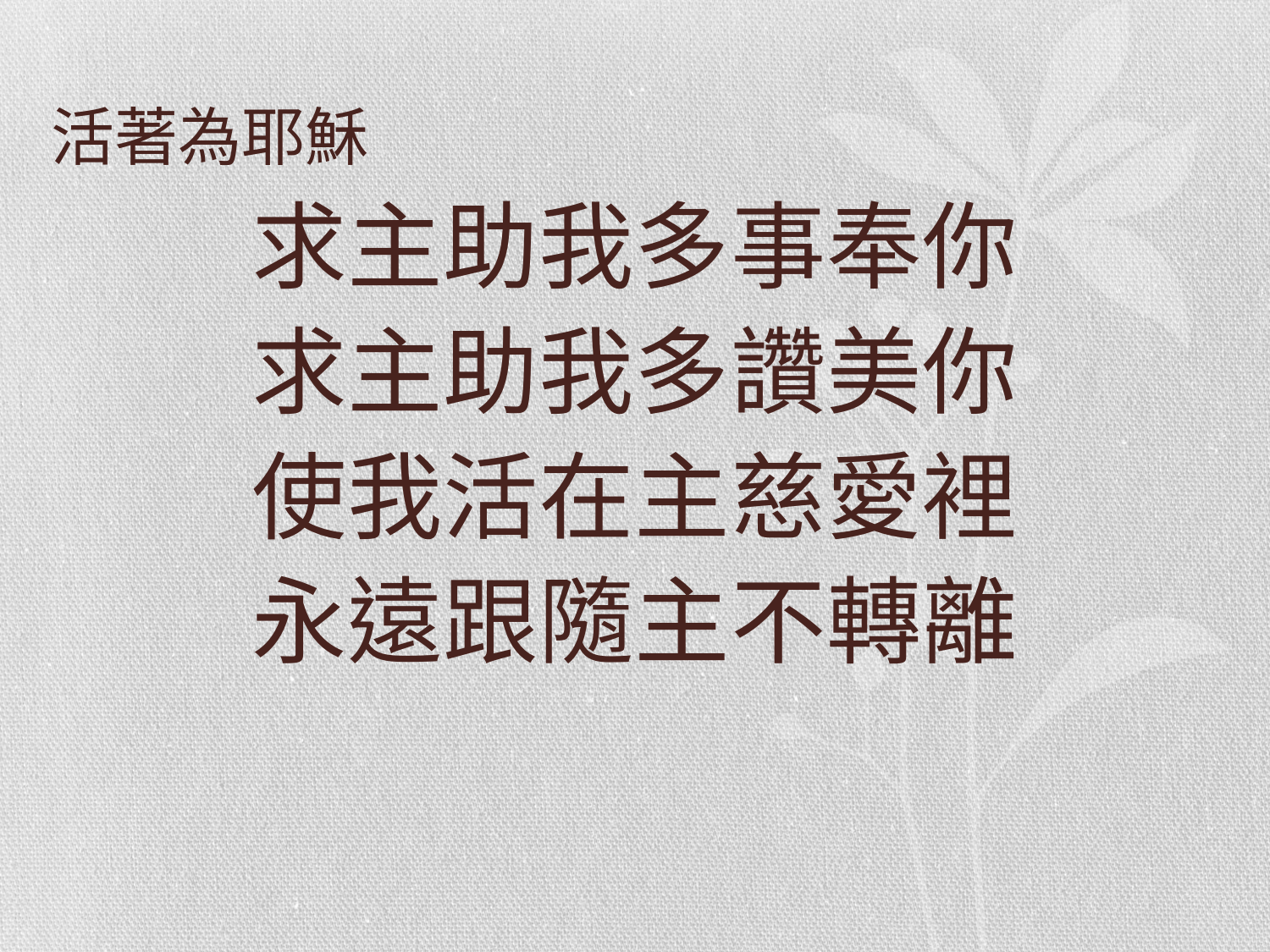

# 活著為耶穌
求主助我多事奉你
求主助我多讚美你
使我活在主慈愛裡
永遠跟隨主不轉離